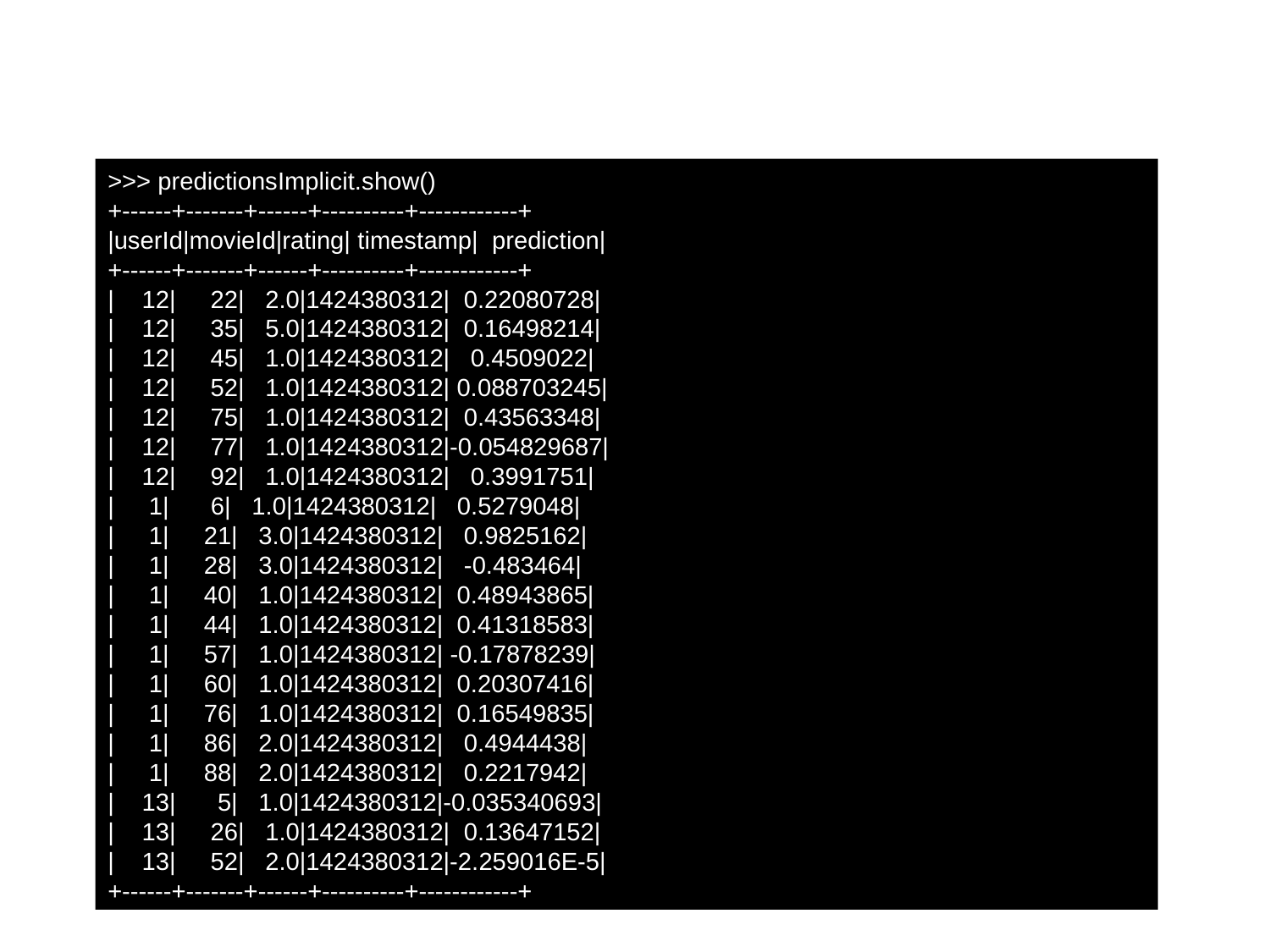

9.10.2 ALS算法
>>> predictionsImplicit.show()
+------+-------+------+----------+------------+
|userId|movieId|rating| timestamp|  prediction|
+------+-------+------+----------+------------+
|    12|     22|   2.0|1424380312|  0.22080728|
|    12|     35|   5.0|1424380312|  0.16498214|
|    12|     45|   1.0|1424380312|   0.4509022|
|    12|     52|   1.0|1424380312| 0.088703245|
|    12|     75|   1.0|1424380312|  0.43563348|
|    12|     77|   1.0|1424380312|-0.054829687|
|    12|     92|   1.0|1424380312|   0.3991751|
|     1|      6|   1.0|1424380312|   0.5279048|
|     1|     21|   3.0|1424380312|   0.9825162|
|     1|     28|   3.0|1424380312|   -0.483464|
|     1|     40|   1.0|1424380312|  0.48943865|
|     1|     44|   1.0|1424380312|  0.41318583|
|     1|     57|   1.0|1424380312| -0.17878239|
|     1|     60|   1.0|1424380312|  0.20307416|
|     1|     76|   1.0|1424380312|  0.16549835|
|     1|     86|   2.0|1424380312|   0.4944438|
|     1|     88|   2.0|1424380312|   0.2217942|
|    13|      5|   1.0|1424380312|-0.035340693|
|    13|     26|   1.0|1424380312|  0.13647152|
|    13|     52|   2.0|1424380312|-2.259016E-5|
+------+-------+------+----------+------------+
only showing top 20 rows